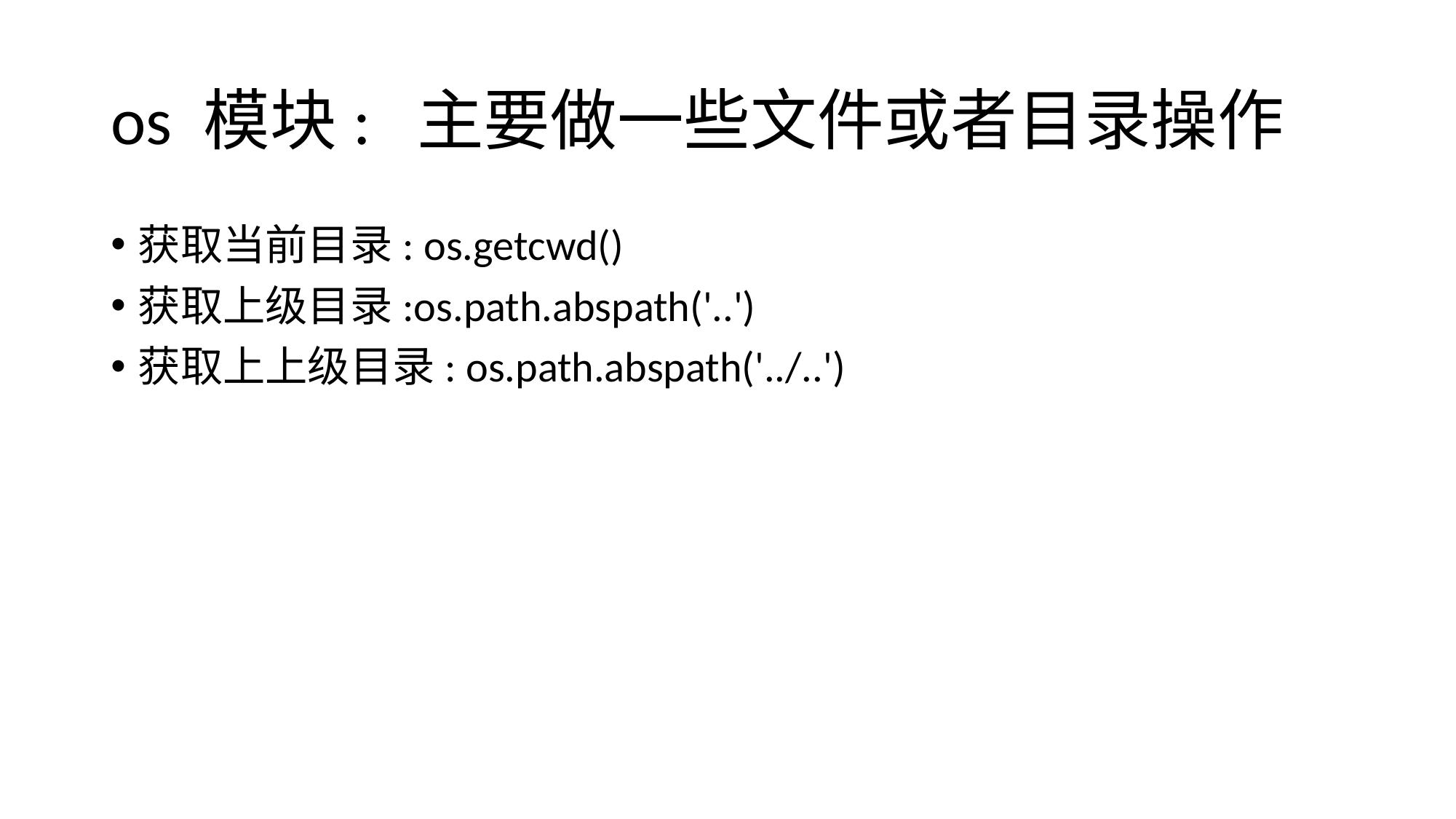

# os 模块:  主要做一些文件或者目录操作
获取当前目录: os.getcwd()
获取上级目录:os.path.abspath('..')
获取上上级目录: os.path.abspath('../..')